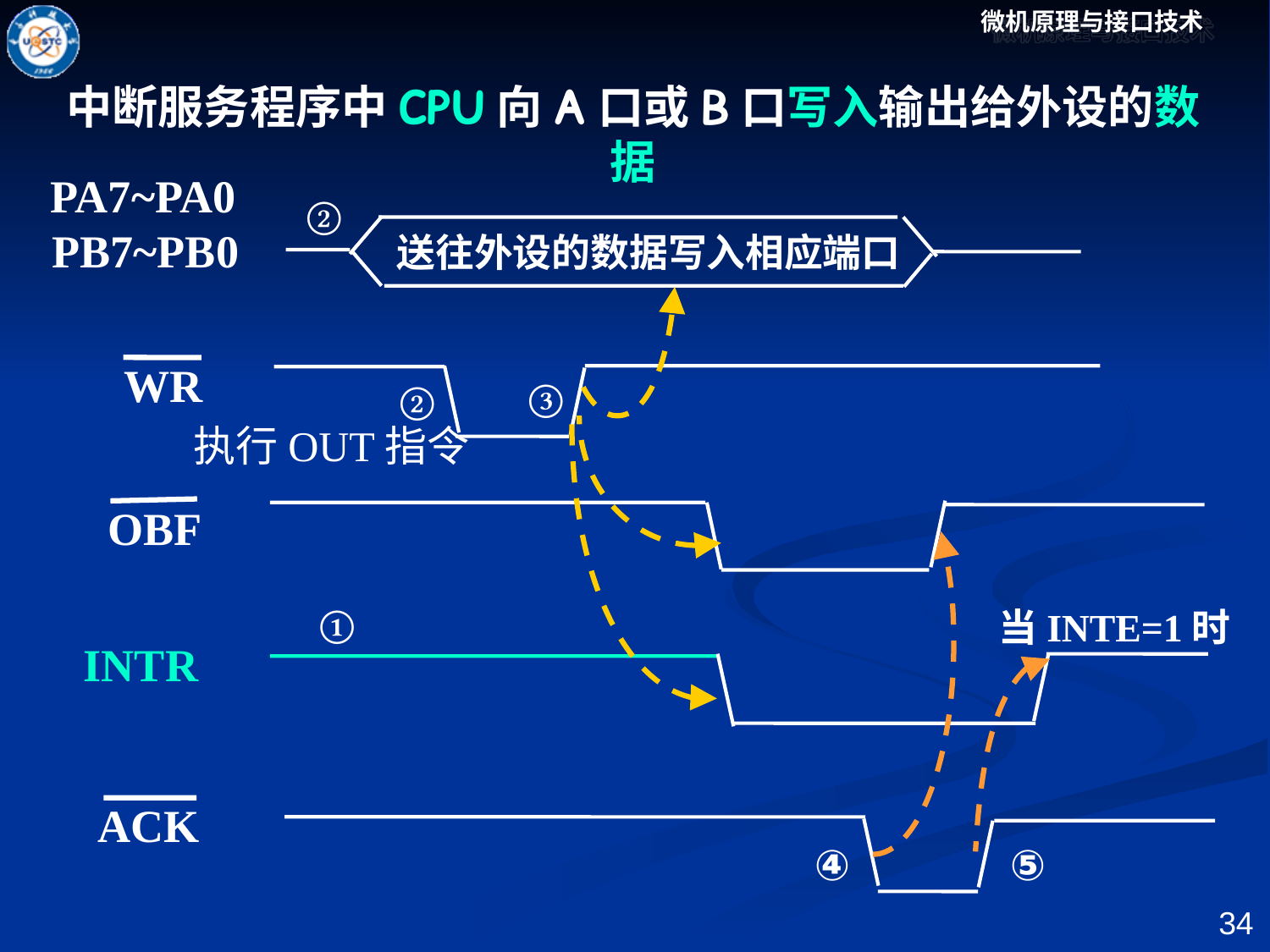

中断服务程序中CPU向A口或B口写入输出给外设的数据
PA7~PA0
②

 PB7~PB0
送往外设的数据写入相应端口

WR

③
②
执行OUT指令

OBF

①
当INTE=1时
INTR

ACK

④
⑤